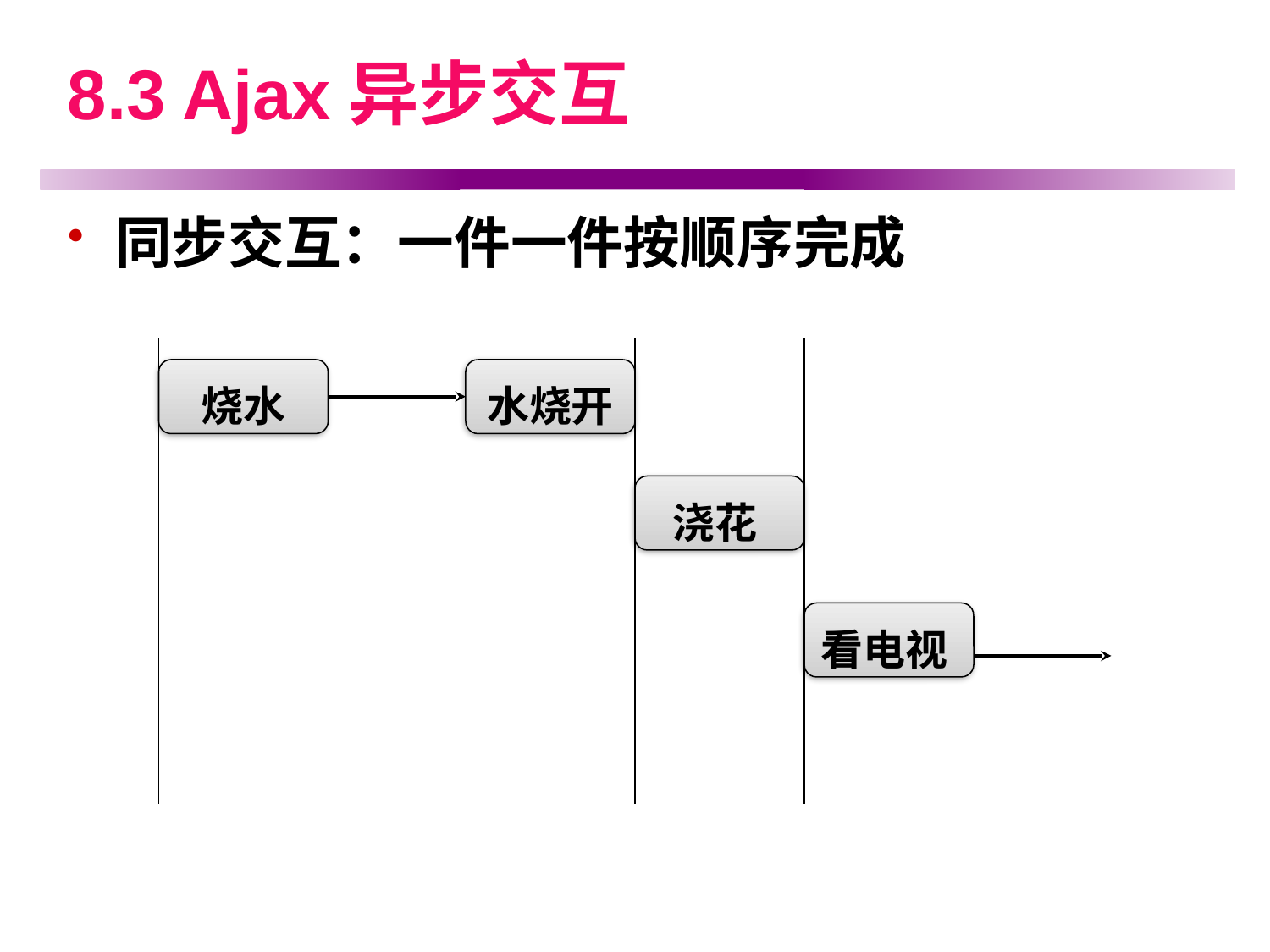

# 8.3 Ajax异步交互
同步交互：一件一件按顺序完成
烧水
水烧开
浇花
看电视